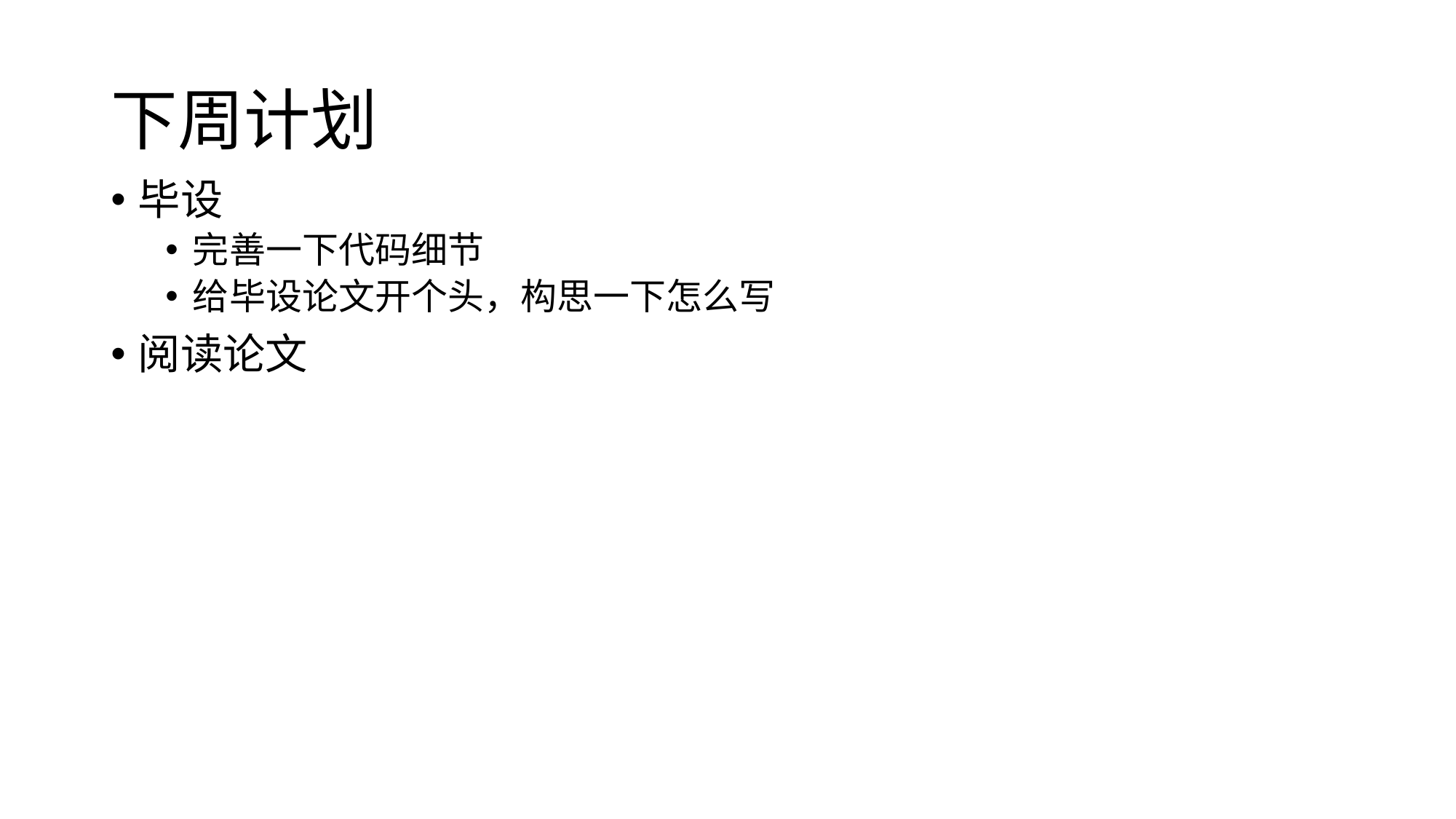

# 下周计划
毕设
完善一下代码细节
给毕设论文开个头，构思一下怎么写
阅读论文